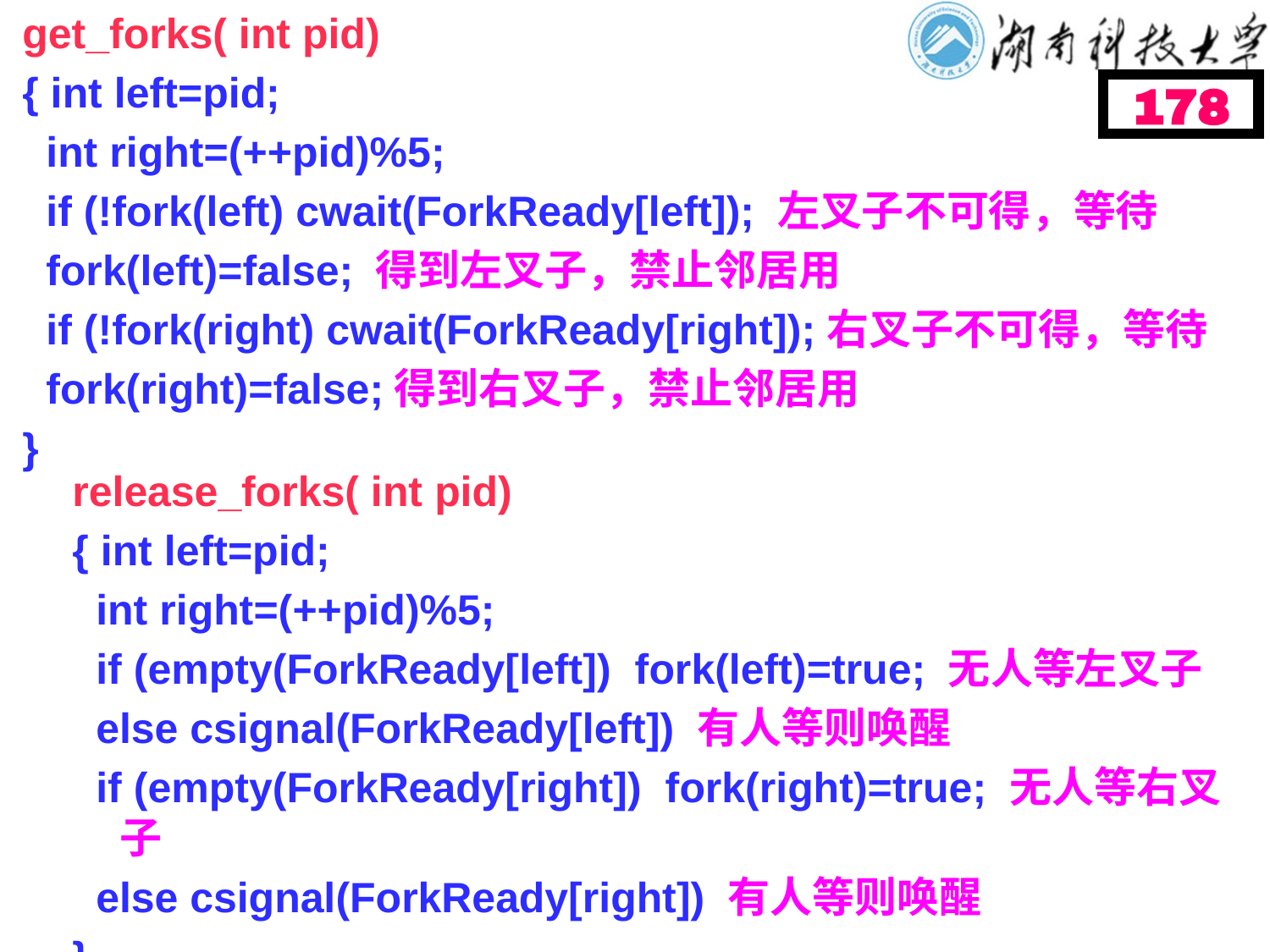

get_forks( int pid)
{ int left=pid;
  int right=(++pid)%5;
  if (!fork(left) cwait(ForkReady[left]); 左叉子不可得，等待
  fork(left)=false; 得到左叉子，禁止邻居用
  if (!fork(right) cwait(ForkReady[right]);右叉子不可得，等待
  fork(right)=false;得到右叉子，禁止邻居用
}
178
release_forks( int pid)
{ int left=pid;
  int right=(++pid)%5;
  if (empty(ForkReady[left])  fork(left)=true; 无人等左叉子
  else csignal(ForkReady[left]) 有人等则唤醒
  if (empty(ForkReady[right])  fork(right)=true; 无人等右叉子
  else csignal(ForkReady[right]) 有人等则唤醒
}